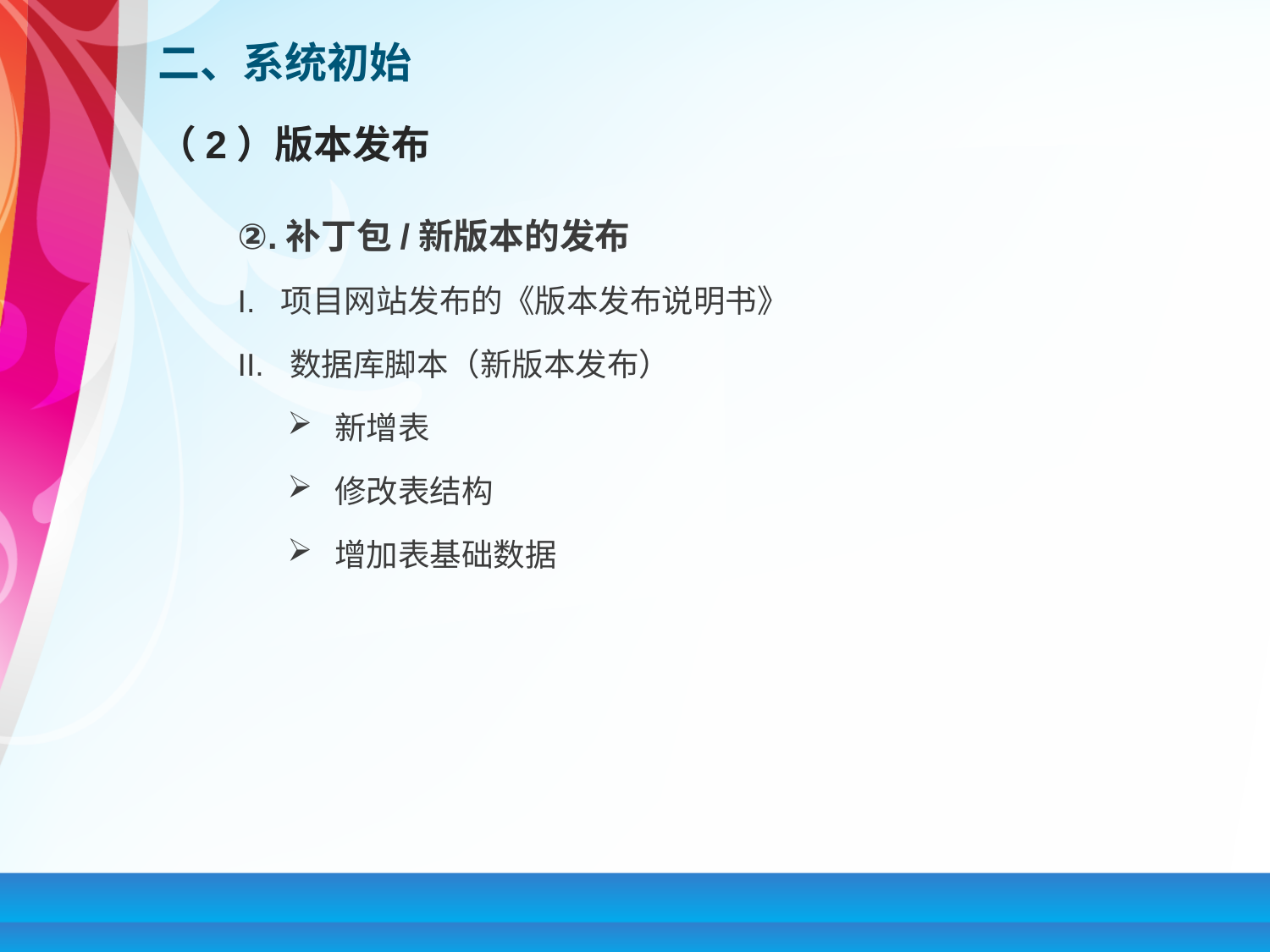

# 二、系统初始
（2）版本发布
②.补丁包/新版本的发布
I.  项目网站发布的《版本发布说明书》
II.  数据库脚本（新版本发布）
  新增表
  修改表结构
  增加表基础数据